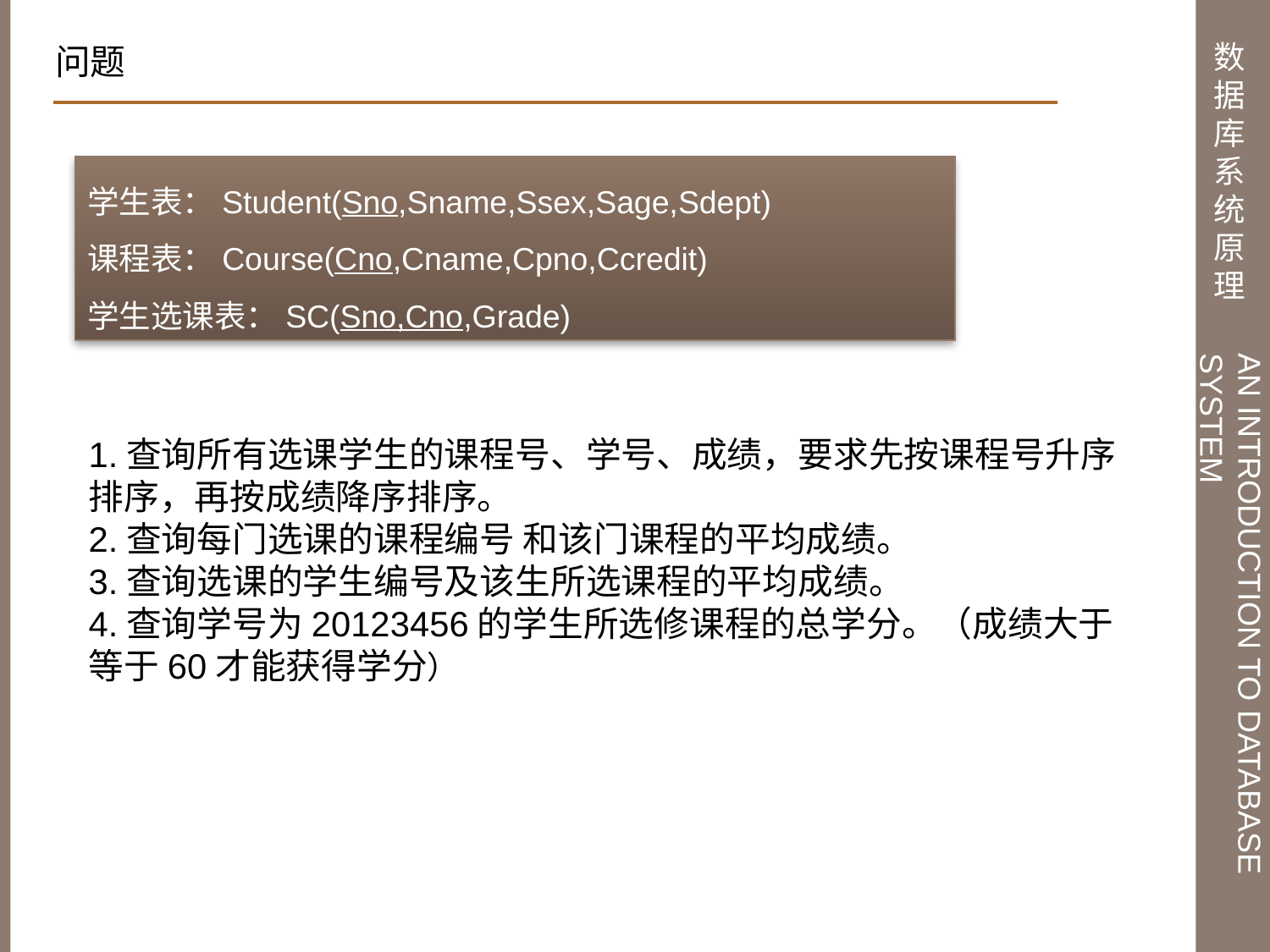

问题
学生表：Student(Sno,Sname,Ssex,Sage,Sdept)
课程表：Course(Cno,Cname,Cpno,Ccredit)
学生选课表：SC(Sno,Cno,Grade)
1.查询所有选课学生的课程号、学号、成绩，要求先按课程号升序排序，再按成绩降序排序。
2.查询每门选课的课程编号 和该门课程的平均成绩。
3.查询选课的学生编号及该生所选课程的平均成绩。
4.查询学号为20123456的学生所选修课程的总学分。（成绩大于等于60才能获得学分）